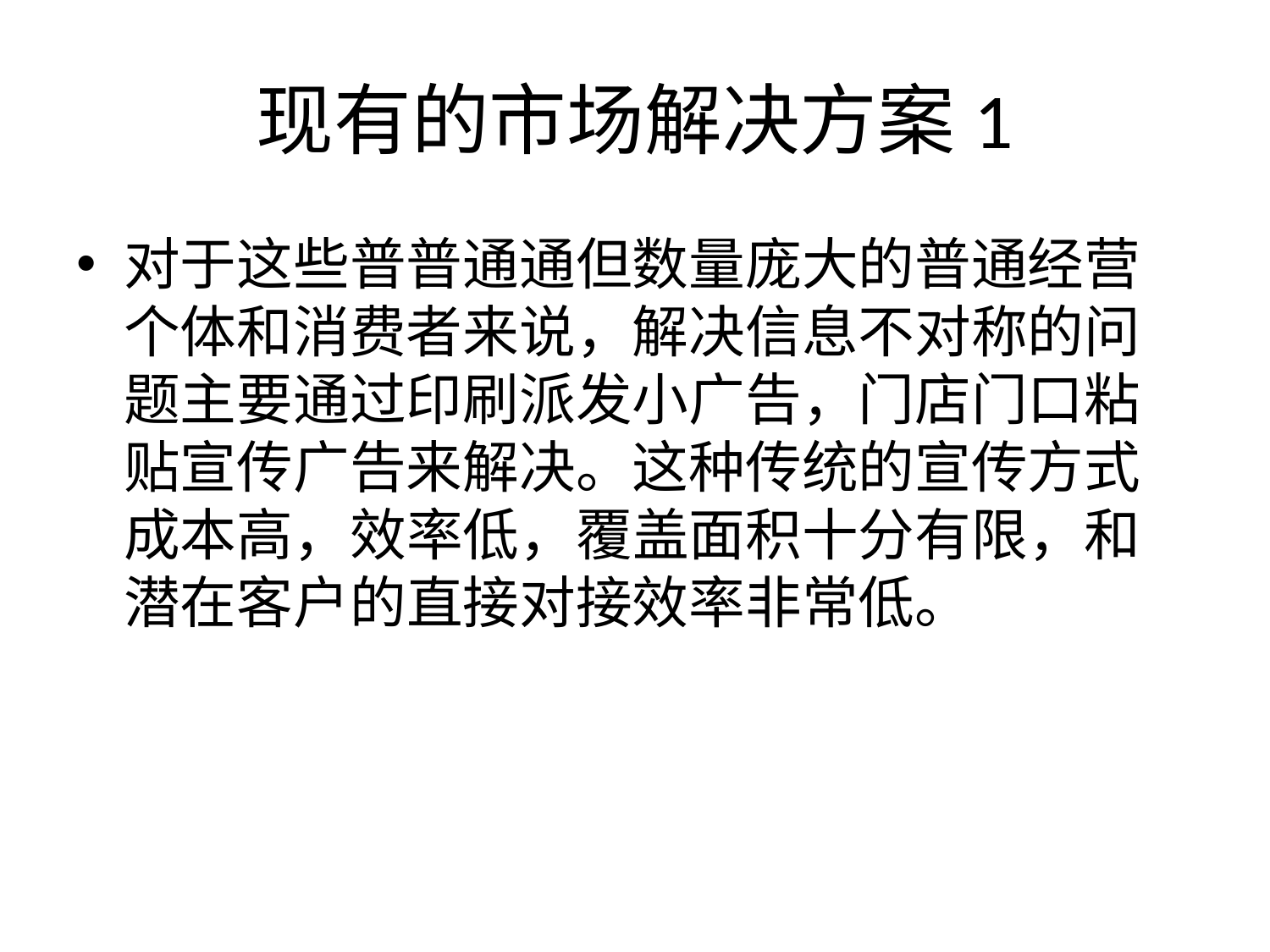

# 现有的市场解决方案1
对于这些普普通通但数量庞大的普通经营个体和消费者来说，解决信息不对称的问题主要通过印刷派发小广告，门店门口粘贴宣传广告来解决。这种传统的宣传方式成本高，效率低，覆盖面积十分有限，和潜在客户的直接对接效率非常低。